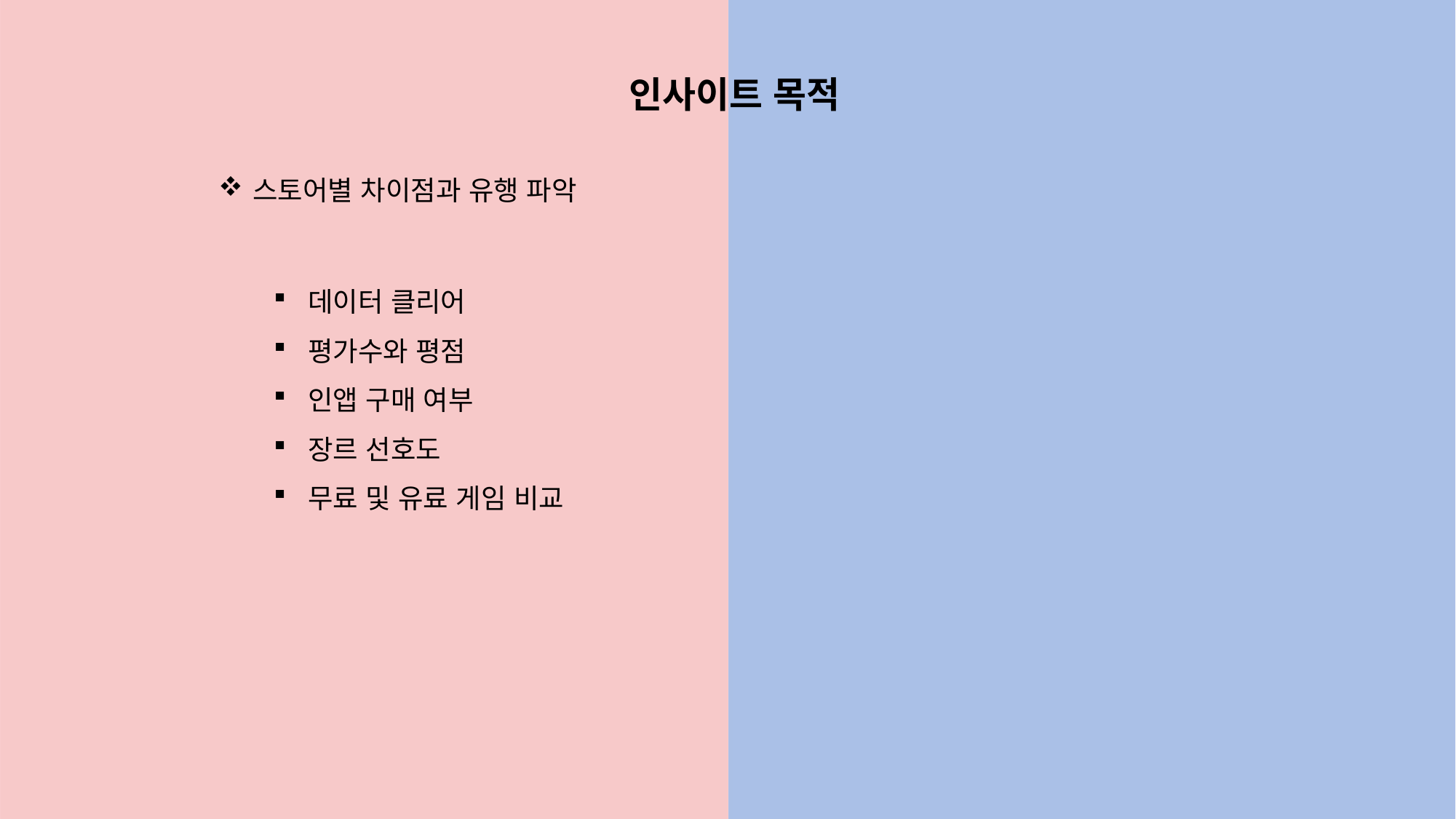

인사이트 목적
스토어별 차이점과 유행 파악
데이터 클리어
평가수와 평점
인앱 구매 여부
장르 선호도
무료 및 유료 게임 비교